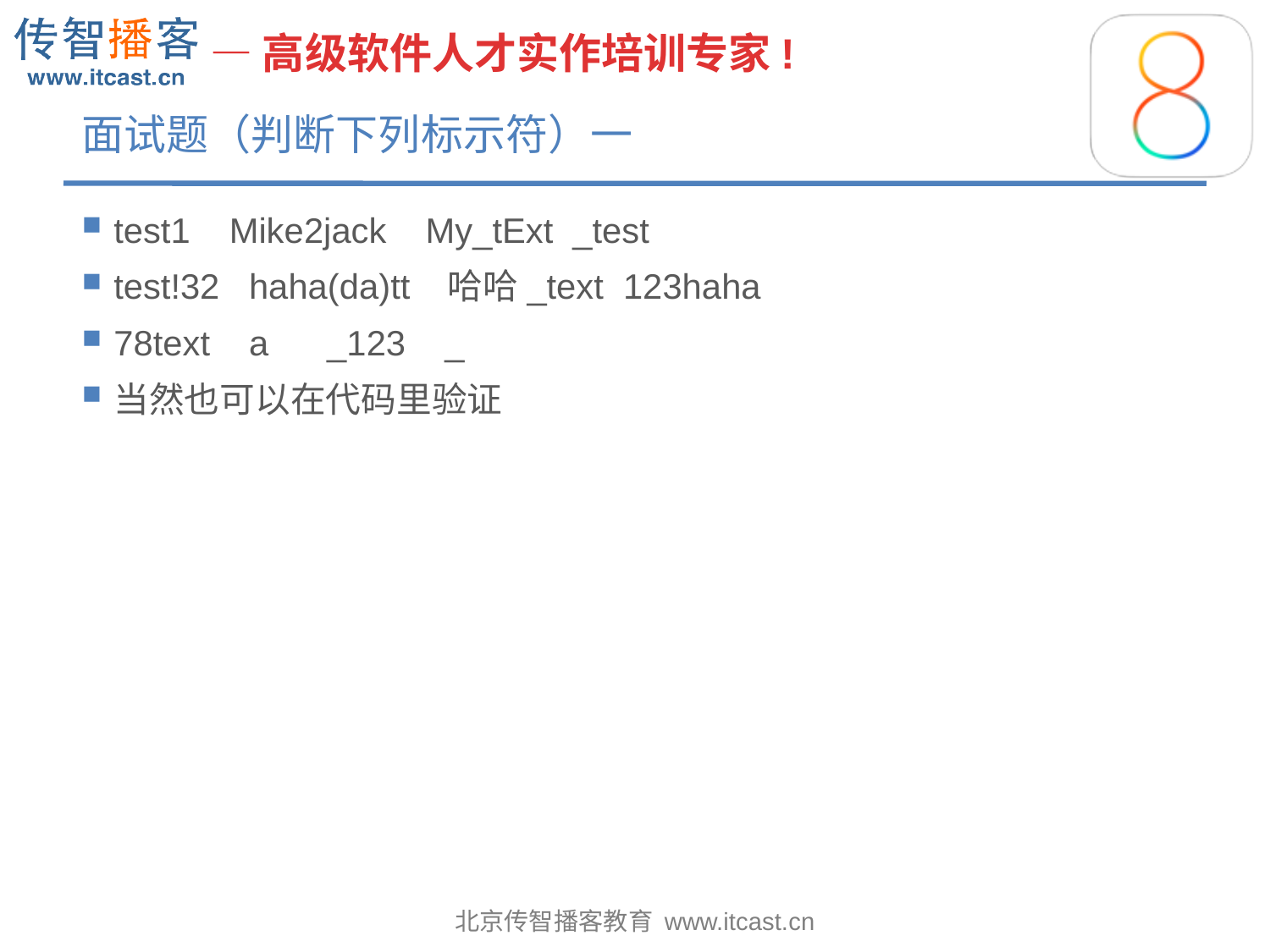

# 面试题（判断下列标示符）一
test1    Mike2jack    My_tExt  _test
test!32   haha(da)tt   哈哈_text  123haha
78text    a      _123    _
当然也可以在代码里验证